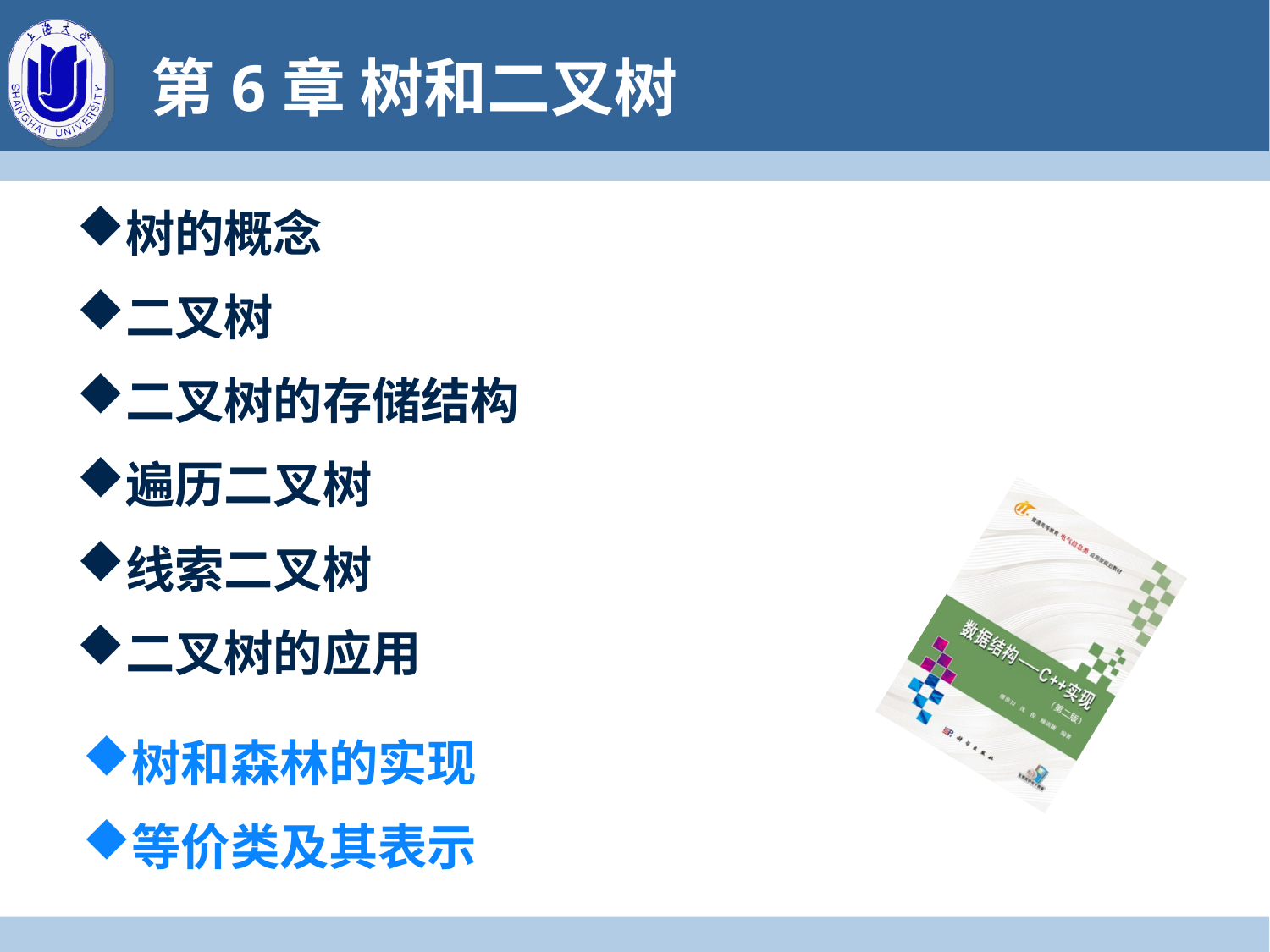

# 第6章 树和二叉树
树的概念
二叉树
二叉树的存储结构
遍历二叉树
线索二叉树
二叉树的应用
树和森林的实现
等价类及其表示